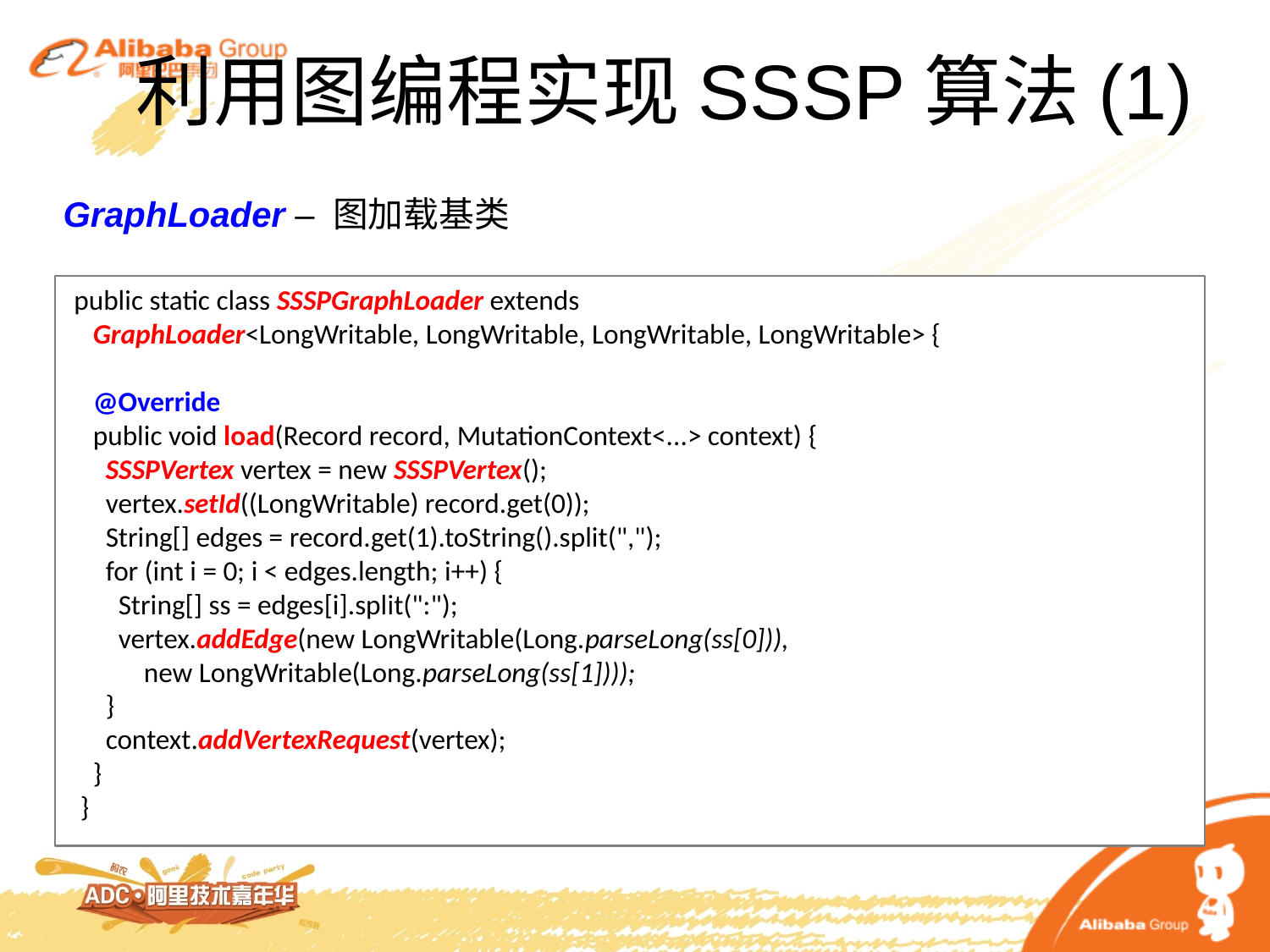

# 利用图编程实现SSSP算法(1)
GraphLoader – 图加载基类
 public static class SSSPGraphLoader extends
    GraphLoader<LongWritable, LongWritable, LongWritable, LongWritable> {

    @Override
    public void load(Record record, MutationContext<...> context) {
      SSSPVertex vertex = new SSSPVertex();
      vertex.setId((LongWritable) record.get(0));
      String[] edges = record.get(1).toString().split(",");
      for (int i = 0; i < edges.length; i++) {
        String[] ss = edges[i].split(":");
        vertex.addEdge(new LongWritable(Long.parseLong(ss[0])),
            new LongWritable(Long.parseLong(ss[1])));
      }
      context.addVertexRequest(vertex);
    }
  }